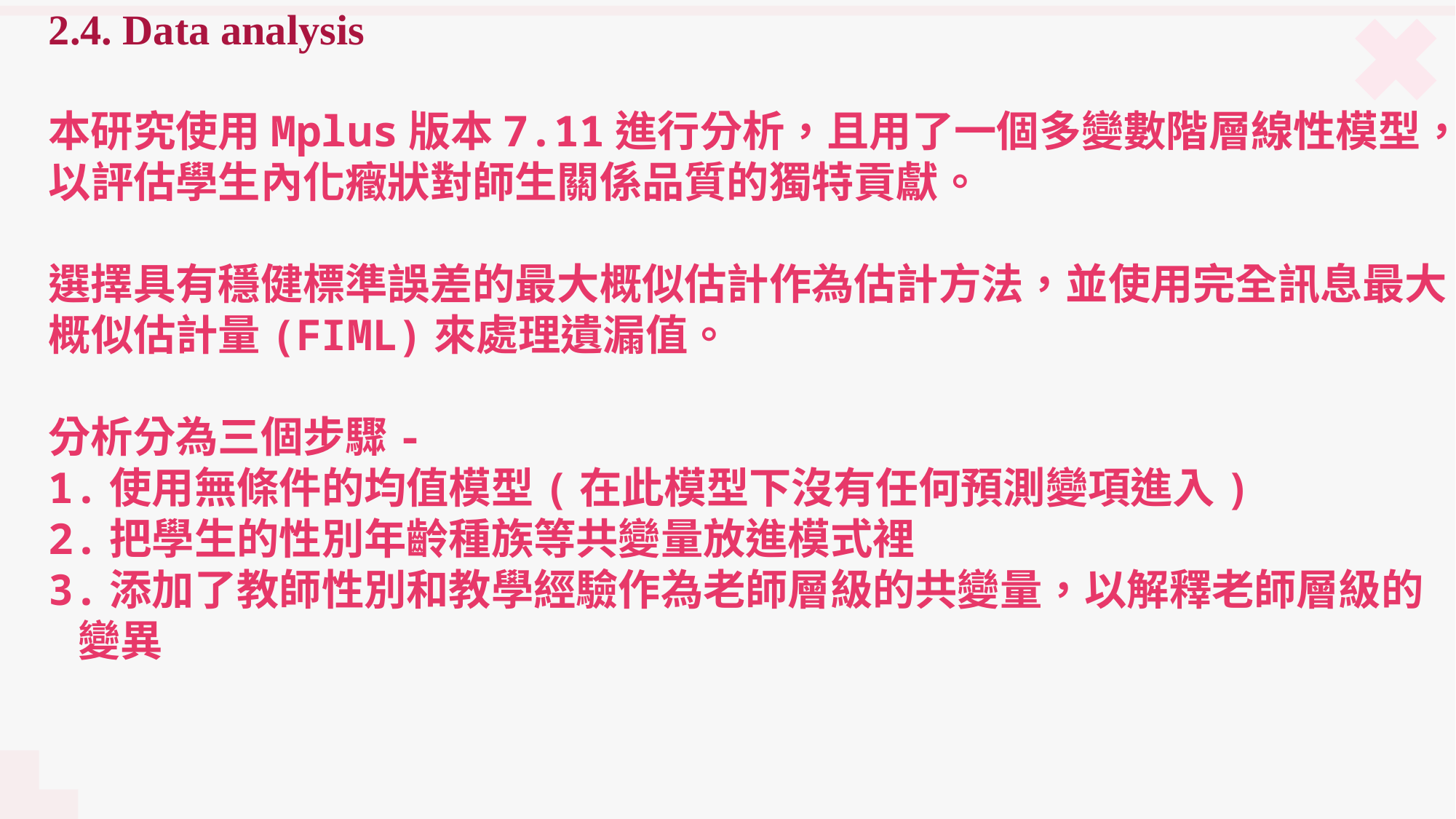

2.4. Data analysis

本研究使用Mplus版本7.11進行分析，且用了一個多變數階層線性模型，
以評估學生內化癥狀對師生關係品質的獨特貢獻。

選擇具有穩健標準誤差的最大概似估計作為估計方法，並使用完全訊息最大
概似估計量(FIML)來處理遺漏值。

分析分為三個步驟-
1.使用無條件的均值模型(在此模型下沒有任何預測變項進入)
2.把學生的性別年齡種族等共變量放進模式裡
3.添加了教師性別和教學經驗作為老師層級的共變量，以解釋老師層級的
  變異